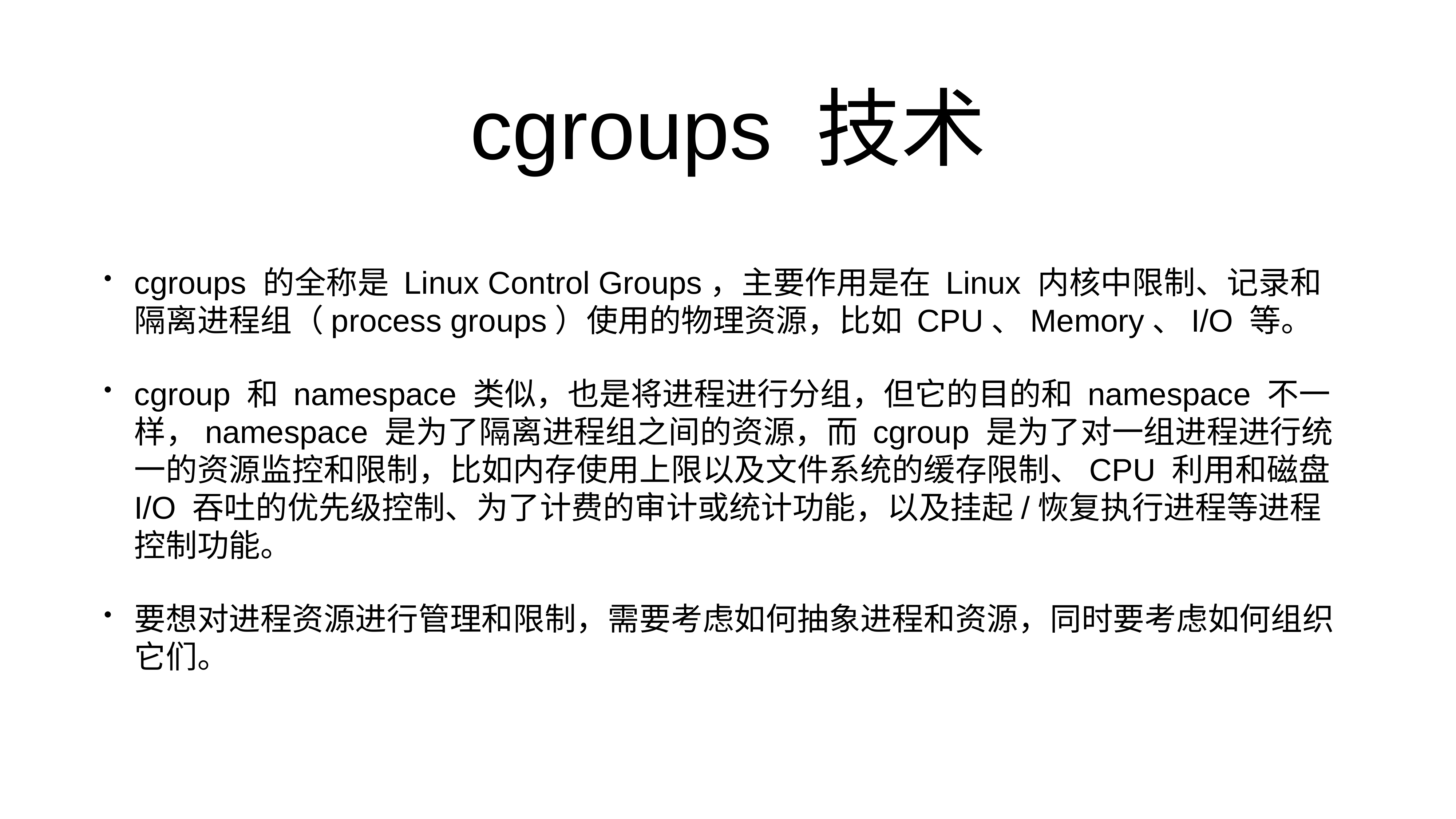

# cgroups 技术
cgroups 的全称是 Linux Control Groups，主要作用是在 Linux 内核中限制、记录和隔离进程组（process groups）使用的物理资源，比如 CPU、Memory、I/O 等。
cgroup 和 namespace 类似，也是将进程进行分组，但它的目的和 namespace 不一样，namespace 是为了隔离进程组之间的资源，而 cgroup 是为了对一组进程进行统一的资源监控和限制，比如内存使用上限以及文件系统的缓存限制、CPU 利用和磁盘 I/O 吞吐的优先级控制、为了计费的审计或统计功能，以及挂起/恢复执行进程等进程控制功能。
要想对进程资源进行管理和限制，需要考虑如何抽象进程和资源，同时要考虑如何组织它们。